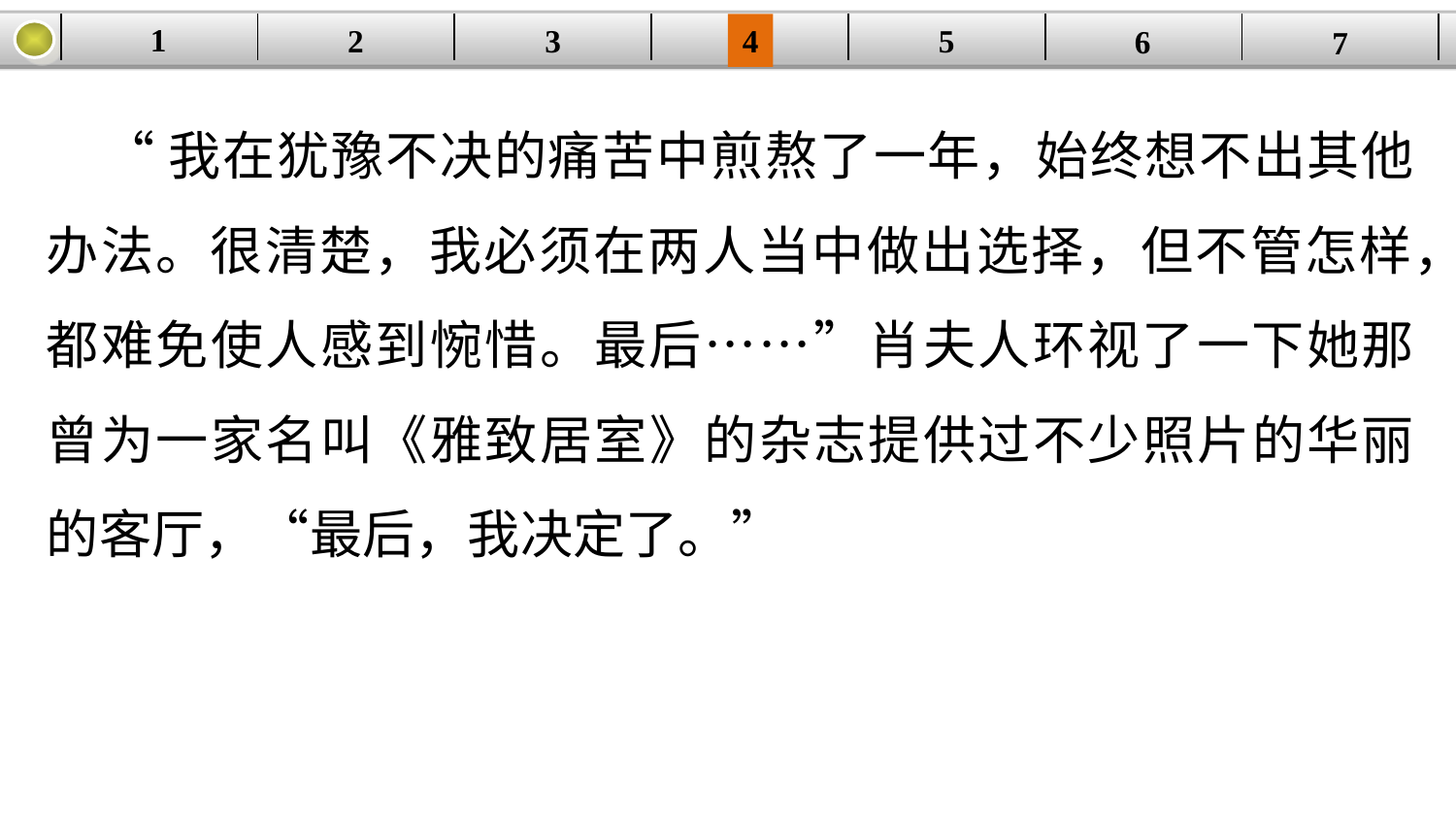

1
5
3
2
|  |  |  |  |  |  |  |
| --- | --- | --- | --- | --- | --- | --- |
4
6
7

    “我在犹豫不决的痛苦中煎熬了一年，始终想不出其他办法。很清楚，我必须在两人当中做出选择，但不管怎样，都难免使人感到惋惜。最后……”肖夫人环视了一下她那曾为一家名叫《雅致居室》的杂志提供过不少照片的华丽的客厅，“最后，我决定了。”